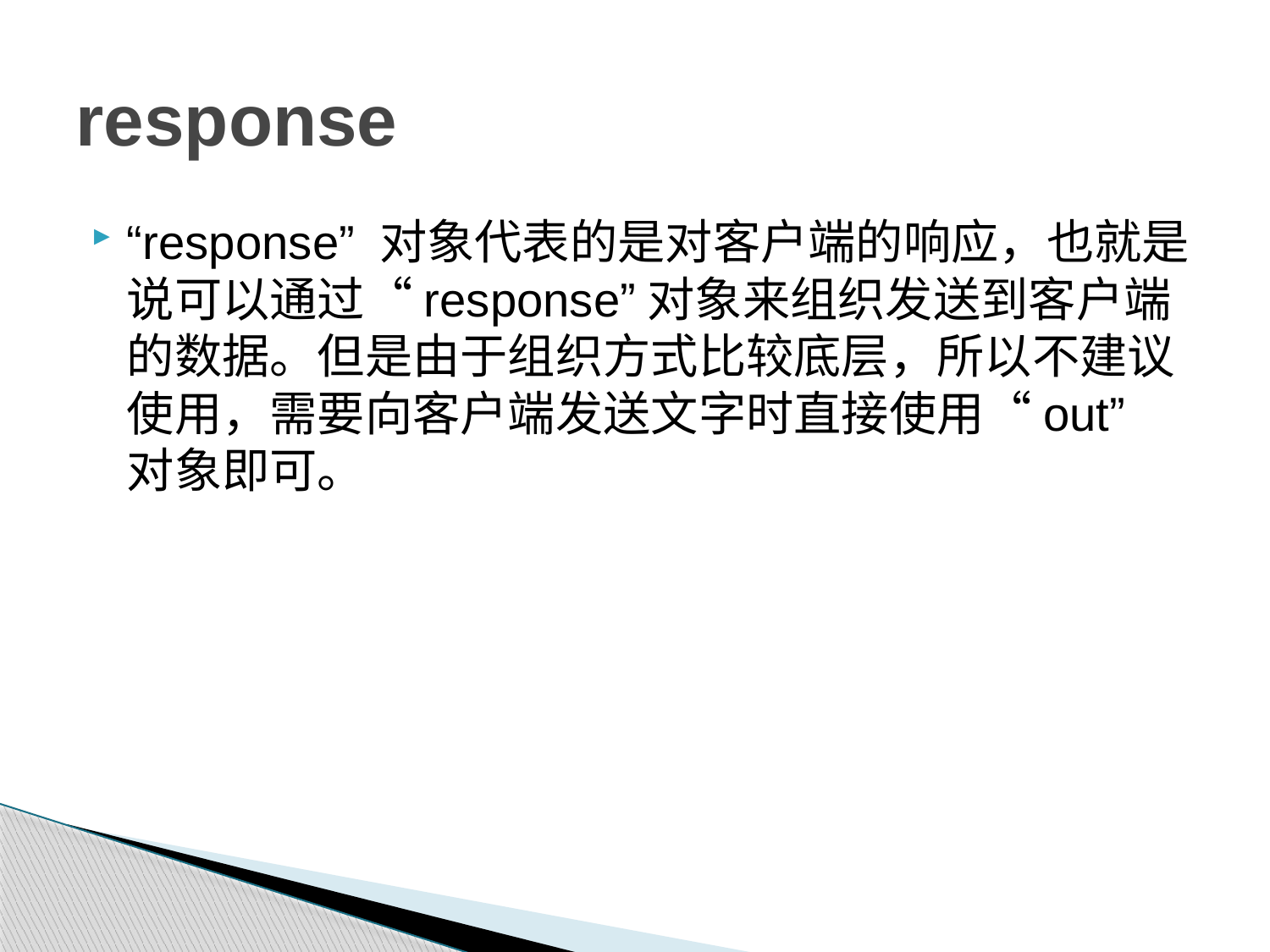

# response
“response” 对象代表的是对客户端的响应，也就是说可以通过“response”对象来组织发送到客户端的数据。但是由于组织方式比较底层，所以不建议使用，需要向客户端发送文字时直接使用“out” 对象即可。